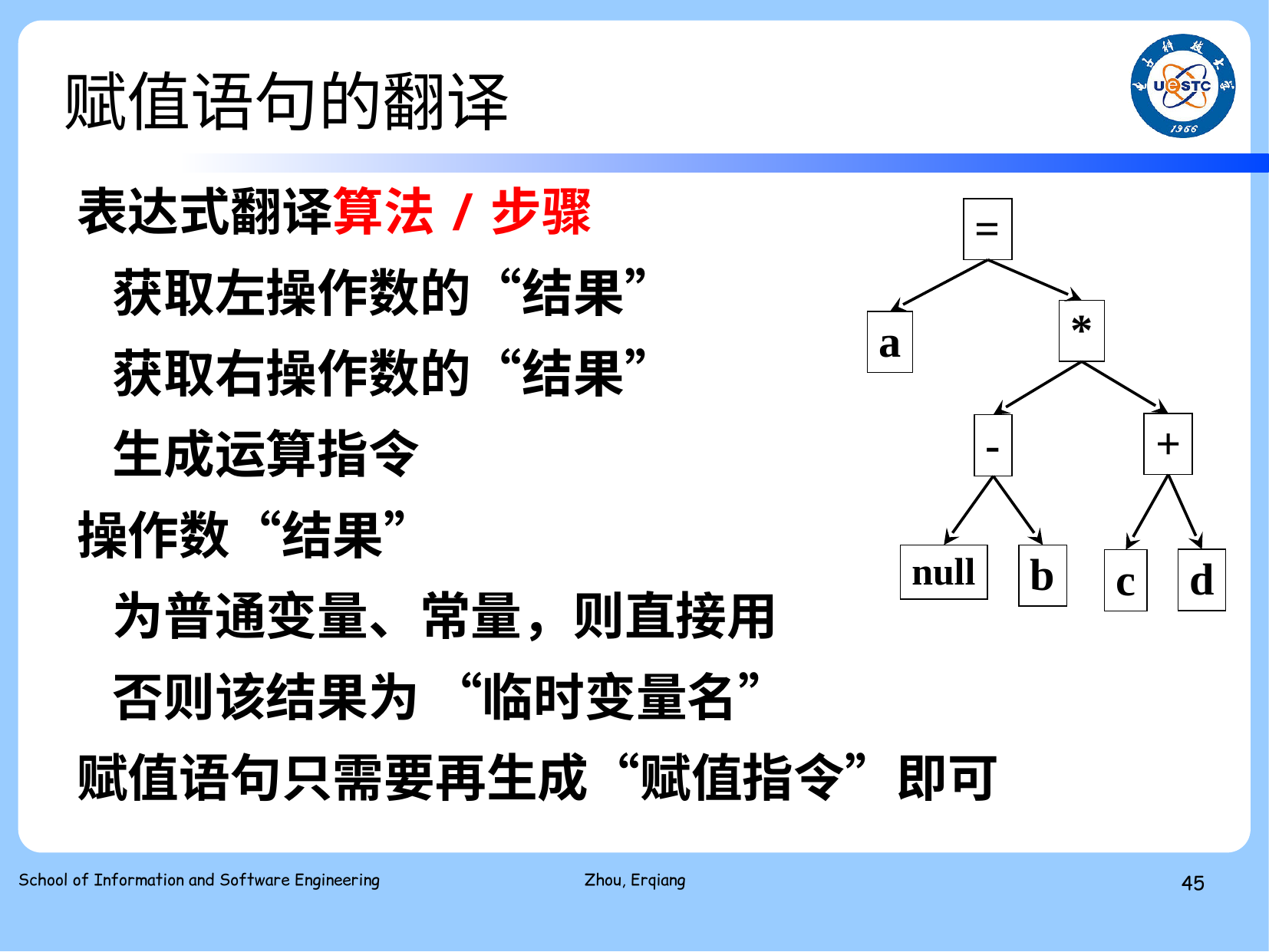

# 赋值语句的翻译
表达式翻译算法/步骤
  获取左操作数的“结果”
  获取右操作数的“结果”
  生成运算指令
操作数“结果”
  为普通变量、常量，则直接用
  否则该结果为 “临时变量名”
赋值语句只需要再生成“赋值指令”即可

=
*
a
+
-
null
b
d
c
School of Information and Software Engineering
Zhou, Erqiang
45